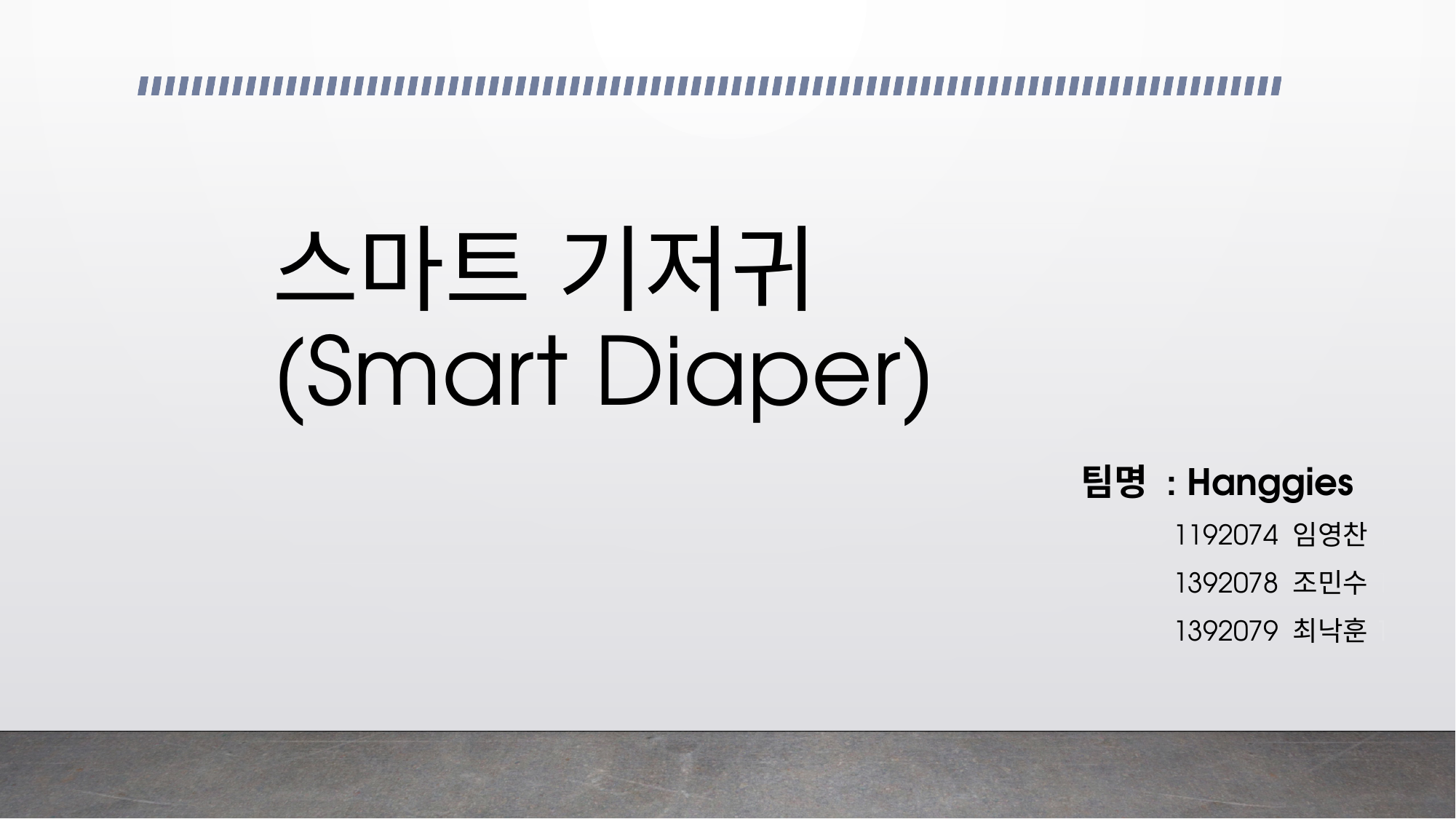

# 스마트 기저귀 (Smart Diaper)
팀명 : Hanggies
1192074 임영찬1
1392078 조민수1
1392079 최낙훈1